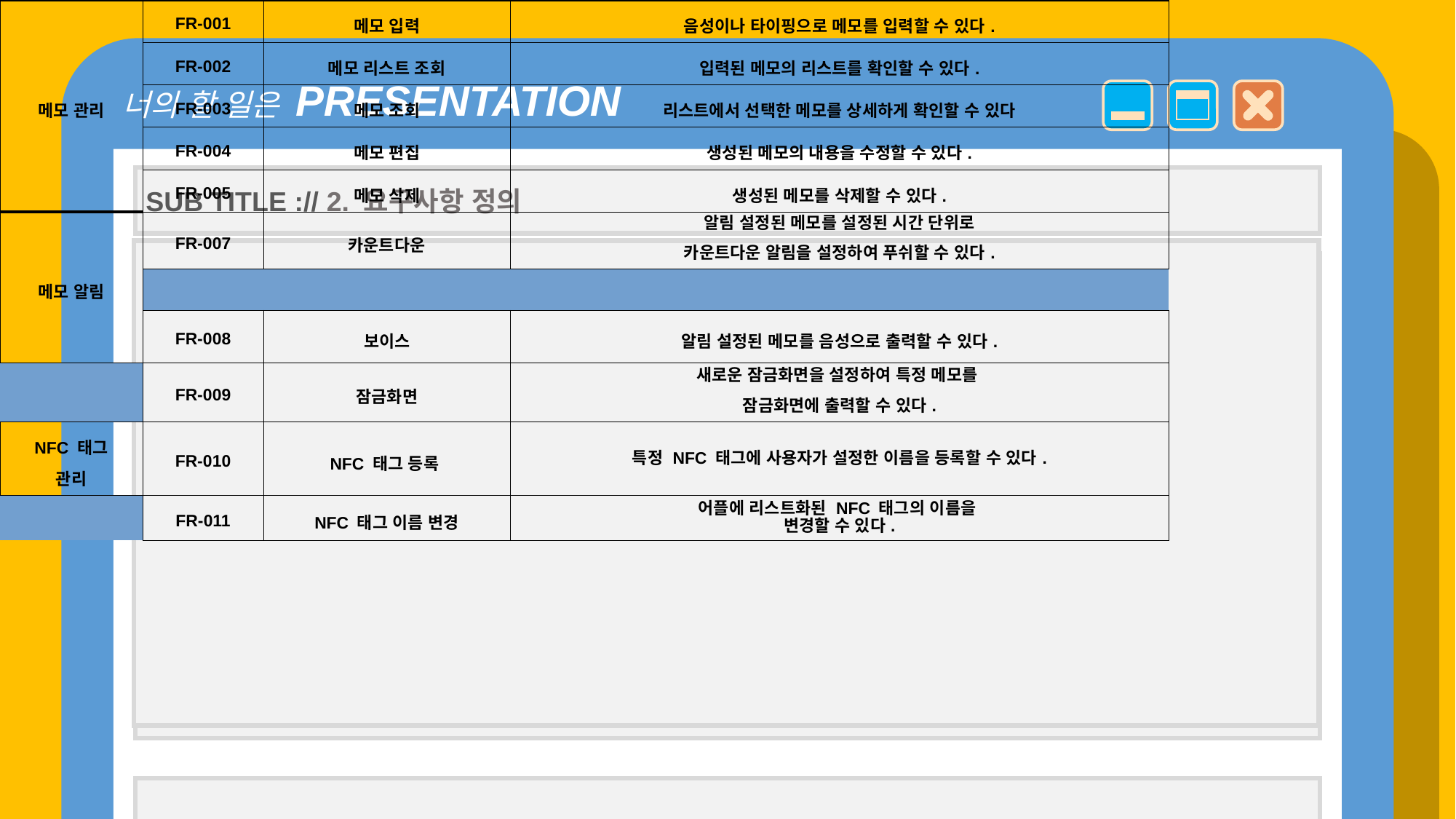

너의 할 일은 PRESENTATION

SUB TITLE :// 2. 요구사항 정의

| 메모 관리 | FR-001 | 메모 입력 | 음성이나 타이핑으로 메모를 입력할 수 있다. |
| --- | --- | --- | --- |
|  | FR-002 | 메모 리스트 조회 | 입력된 메모의 리스트를 확인할 수 있다. |
|  | FR-003 | 메모 조회 | 리스트에서 선택한 메모를 상세하게 확인할 수 있다 |
|  | FR-004 | 메모 편집 | 생성된 메모의 내용을 수정할 수 있다. |
|  | FR-005 | 메모 삭제 | 생성된 메모를 삭제할 수 있다. |
| 메모 알림 | FR-007 | 카운트다운 | 알림 설정된 메모를 설정된 시간 단위로 카운트다운 알림을 설정하여 푸쉬할 수 있다. |
|  |  |  |  |
|  | FR-008 | 보이스 | 알림 설정된 메모를 음성으로 출력할 수 있다. |
|  | FR-009 | 잠금화면 | 새로운 잠금화면을 설정하여 특정 메모를 잠금화면에 출력할 수 있다. |
| NFC 태그 관리 | FR-010 | NFC 태그 등록 | 특정 NFC 태그에 사용자가 설정한 이름을 등록할 수 있다. |
|  | FR-011 | NFC 태그 이름 변경 | 어플에 리스트화된 NFC 태그의 이름을 변경할 수 있다. |
|  | FR-012 | NFC 태그 삭제 | 어플에 리스트화된 NFC 태그를 삭제할 수 있다. |